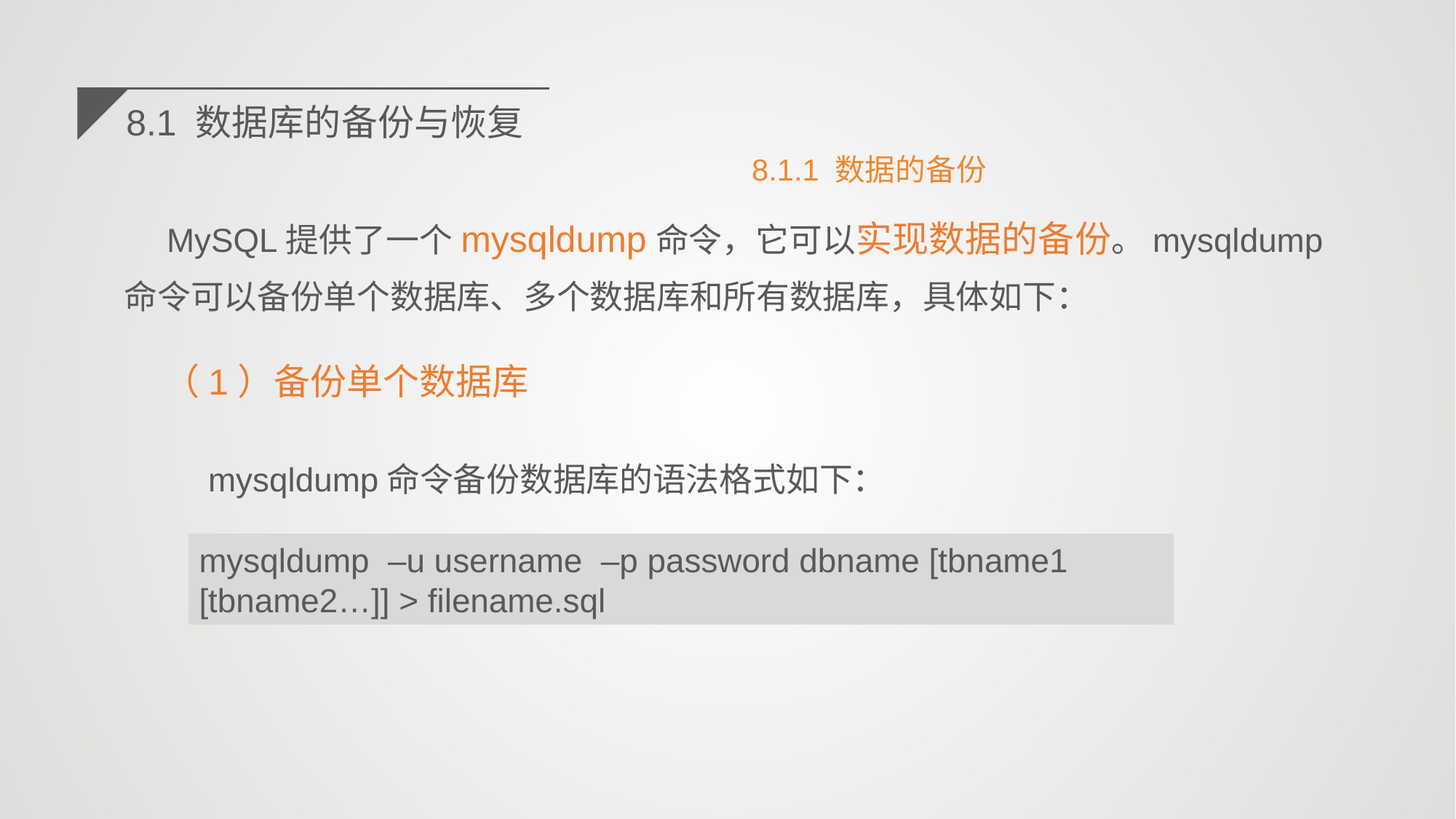

8.1 数据库的备份与恢复

8.1.1 数据的备份
MySQL提供了一个mysqldump命令，它可以实现数据的备份。mysqldump命令可以备份单个数据库、多个数据库和所有数据库，具体如下：
（1）备份单个数据库
mysqldump命令备份数据库的语法格式如下：
mysqldump  –u username  –p password dbname [tbname1 [tbname2…]] > filename.sql